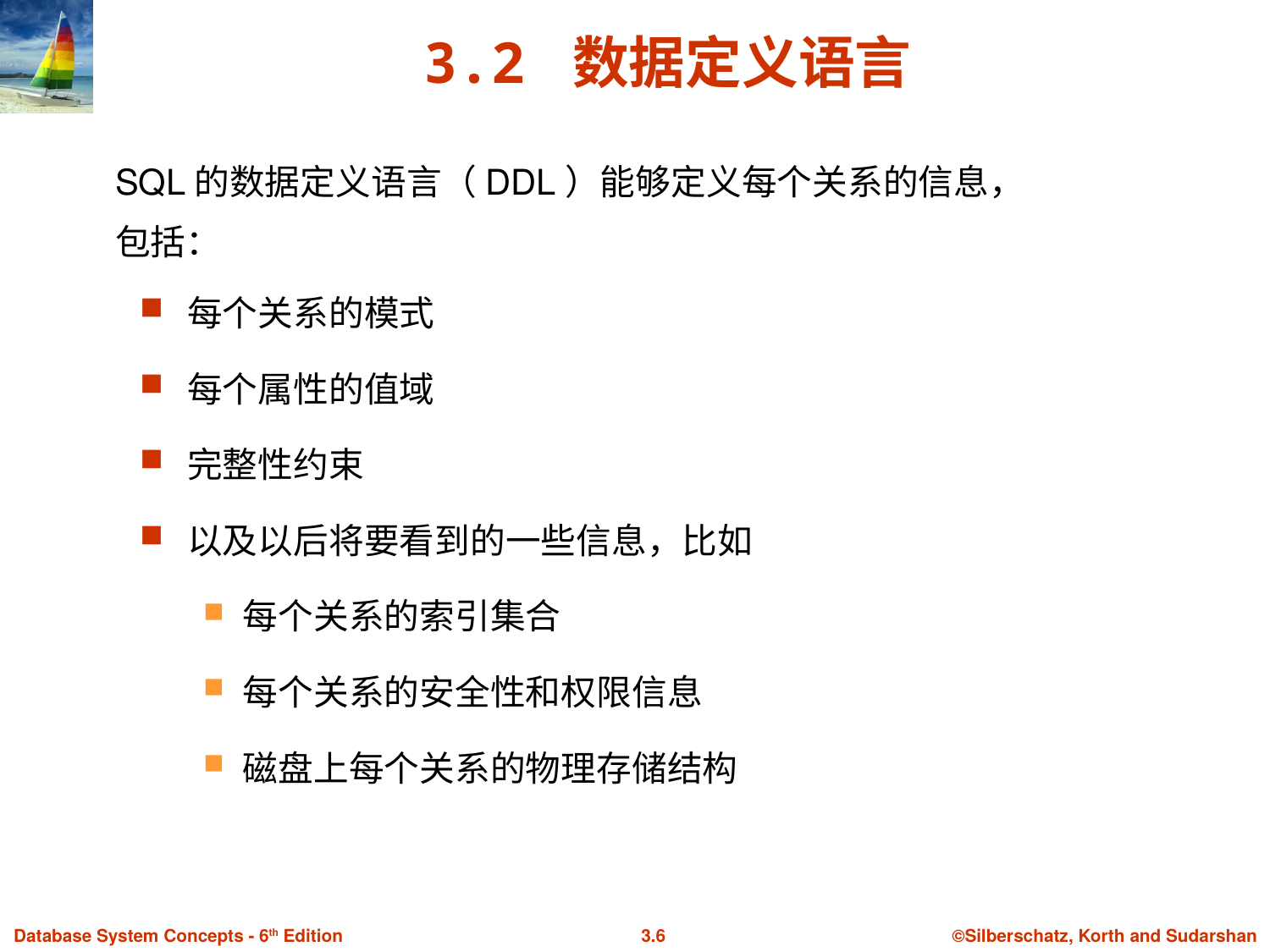

# 3.2 数据定义语言
SQL的数据定义语言（DDL）能够定义每个关系的信息，
包括：
每个关系的模式
每个属性的值域
完整性约束
以及以后将要看到的一些信息，比如
每个关系的索引集合
每个关系的安全性和权限信息
磁盘上每个关系的物理存储结构